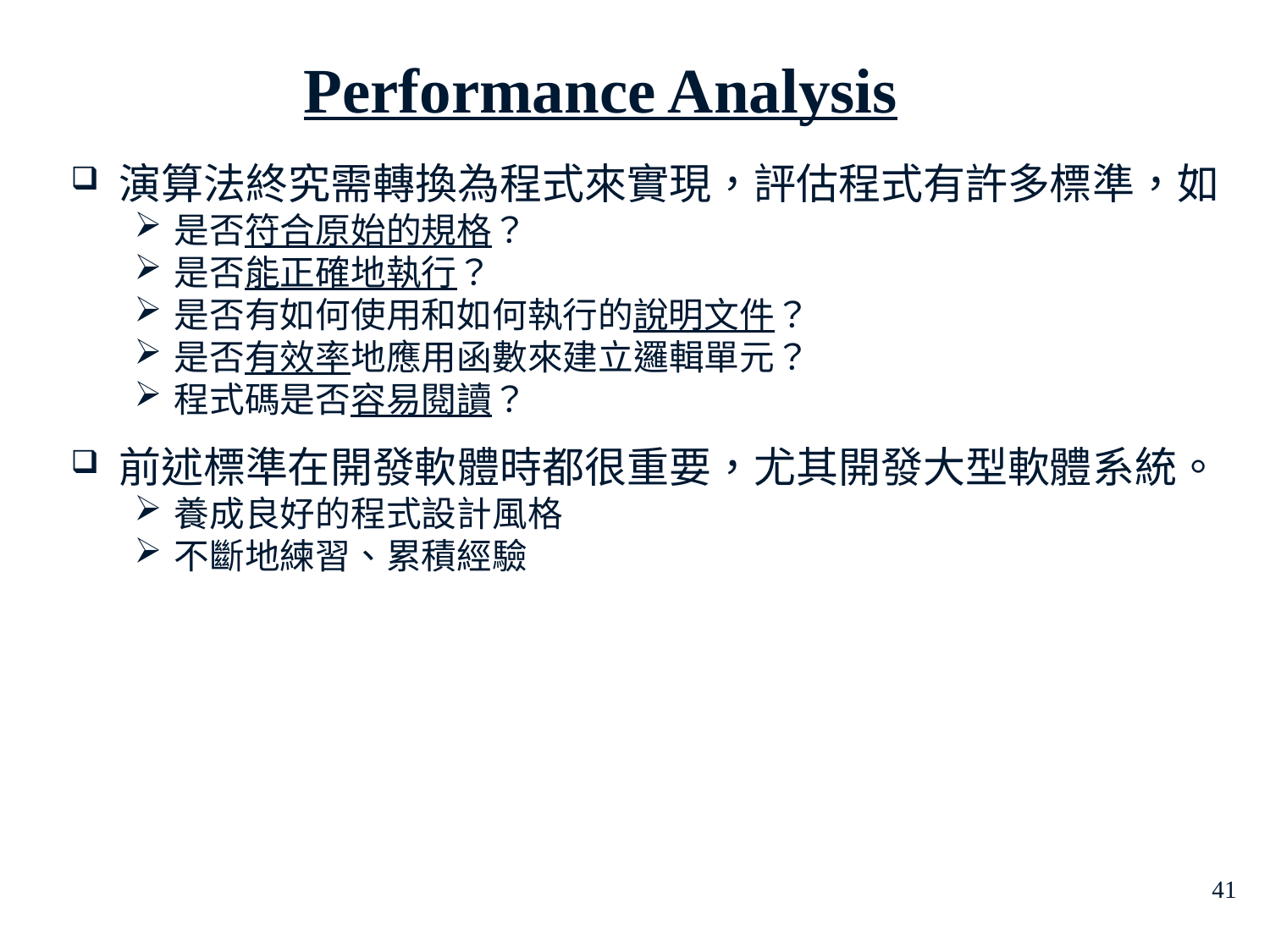

# Performance Analysis
演算法終究需轉換為程式來實現，評估程式有許多標準，如
是否符合原始的規格？
是否能正確地執行？
是否有如何使用和如何執行的說明文件？
是否有效率地應用函數來建立邏輯單元？
程式碼是否容易閱讀？
前述標準在開發軟體時都很重要，尤其開發大型軟體系統。
養成良好的程式設計風格
不斷地練習、累積經驗
41